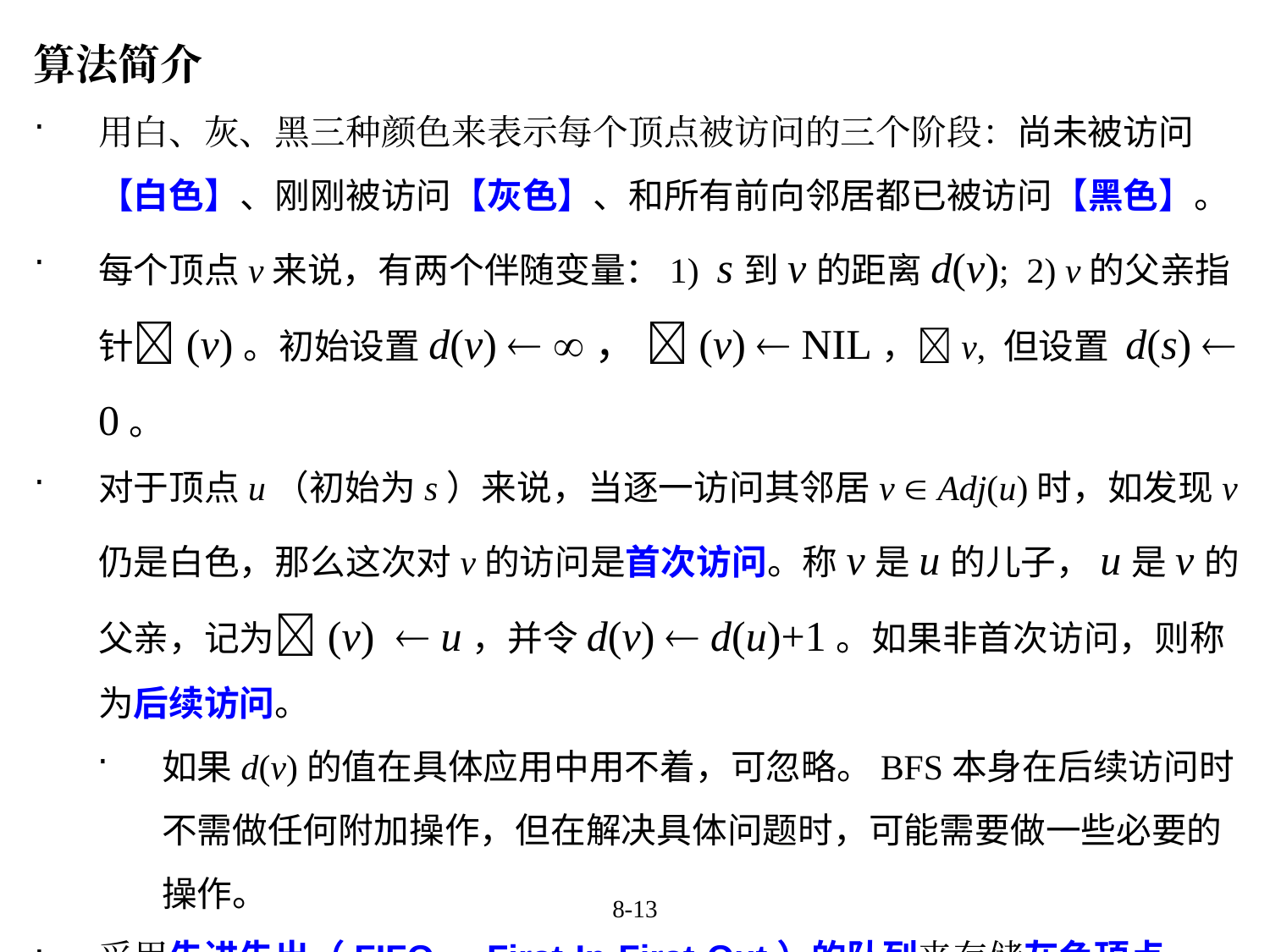

算法简介
用白、灰、黑三种颜色来表示每个顶点被访问的三个阶段：尚未被访问【白色】、刚刚被访问【灰色】、和所有前向邻居都已被访问【黑色】。
每个顶点v来说，有两个伴随变量：1)  s到v的距离d(v);  2) v的父亲指针π(v)。初始设置d(v) ← ∞， π(v) ← nil，∀v, 但设置 d(s) ← 0。
对于顶点u（初始为s）来说，当逐一访问其邻居v ∈ Adj(u)时，如发现v仍是白色，那么这次对v的访问是首次访问。称v是u的儿子，u是v的父亲，记为π(v) ← u，并令d(v) ← d(u)+1。如果非首次访问，则称为后续访问。
如果d(v)的值在具体应用中用不着，可忽略。BFS本身在后续访问时不需做任何附加操作，但在解决具体问题时，可能需要做一些必要的操作。
采用先进先出（FIFO，First-In-First-Out）的队列来存储灰色顶点——即那些自身已被访问但尚有邻居等待开发的顶点。
8-13